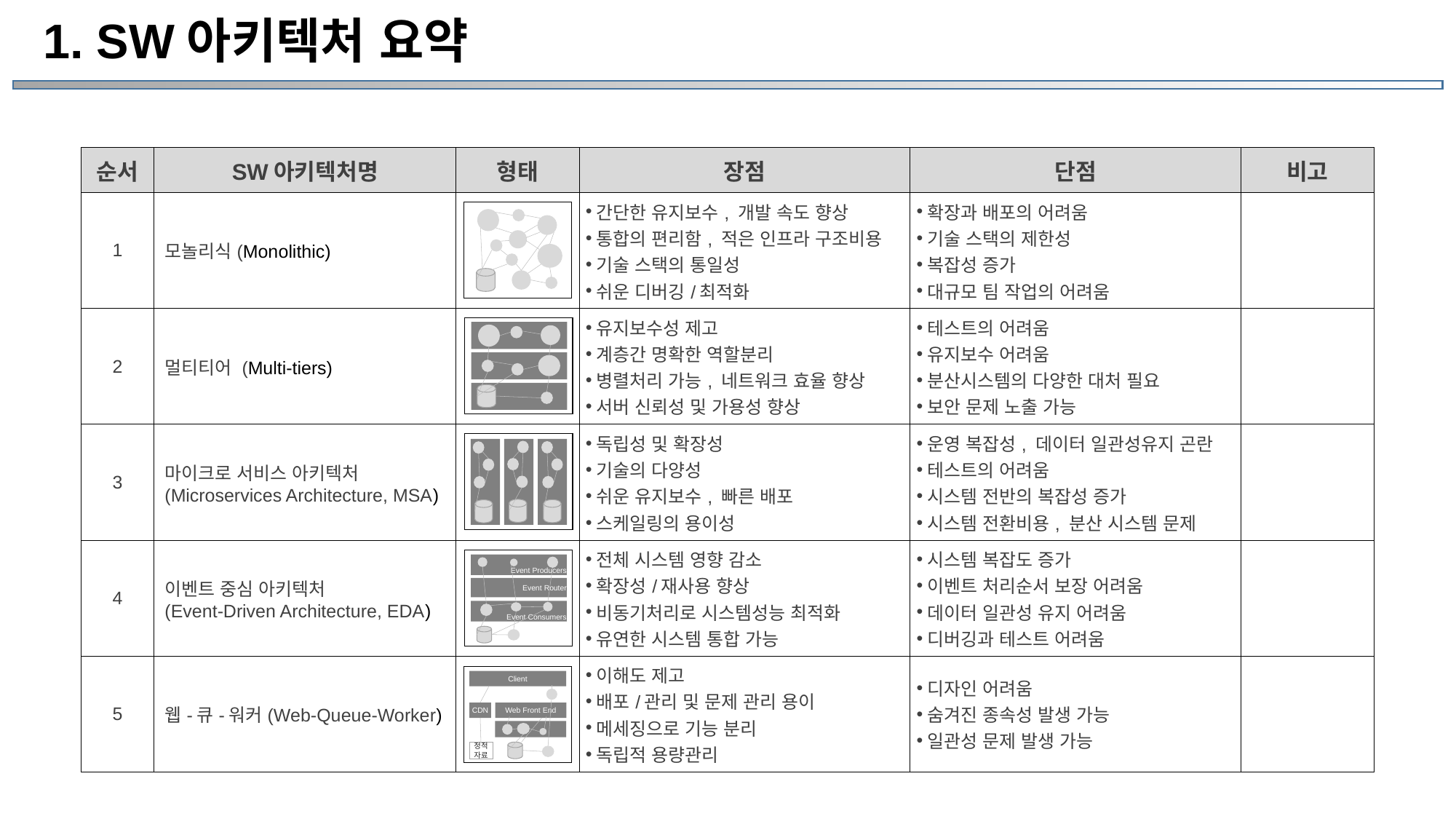

1. SW아키텍처 요약
| 순서 | SW아키텍처명 | 형태 | 장점 | 단점 | 비고 |
| --- | --- | --- | --- | --- | --- |
| 1 | 모놀리식(Monolithic) |  | 간단한 유지보수, 개발 속도 향상 통합의 편리함, 적은 인프라 구조비용 기술 스택의 통일성 쉬운 디버깅/최적화 | 확장과 배포의 어려움 기술 스택의 제한성 복잡성 증가 대규모 팀 작업의 어려움 |  |
| 2 | 멀티티어 (Multi-tiers) |  | 유지보수성 제고 계층간 명확한 역할분리 병렬처리 가능, 네트워크 효율 향상 서버 신뢰성 및 가용성 향상 | 테스트의 어려움 유지보수 어려움 분산시스템의 다양한 대처 필요 보안 문제 노출 가능 |  |
| 3 | 마이크로 서비스 아키텍처 (Microservices Architecture, MSA) |  | 독립성 및 확장성 기술의 다양성 쉬운 유지보수, 빠른 배포 스케일링의 용이성 | 운영 복잡성, 데이터 일관성유지 곤란 테스트의 어려움 시스템 전반의 복잡성 증가 시스템 전환비용, 분산 시스템 문제 |  |
| 4 | 이벤트 중심 아키텍처 (Event-Driven Architecture, EDA) |  | 전체 시스템 영향 감소 확장성/재사용 향상 비동기처리로 시스템성능 최적화 유연한 시스템 통합 가능 | 시스템 복잡도 증가 이벤트 처리순서 보장 어려움 데이터 일관성 유지 어려움 디버깅과 테스트 어려움 |  |
| 5 | 웹-큐-워커(Web-Queue-Worker) |  | 이해도 제고 배포/관리 및 문제 관리 용이 메세징으로 기능 분리 독립적 용량관리 | 디자인 어려움 숨겨진 종속성 발생 가능 일관성 문제 발생 가능 |  |

Event Producers

Event Router
Event Consumers

Client

CDN
Web Front End

정적
자료